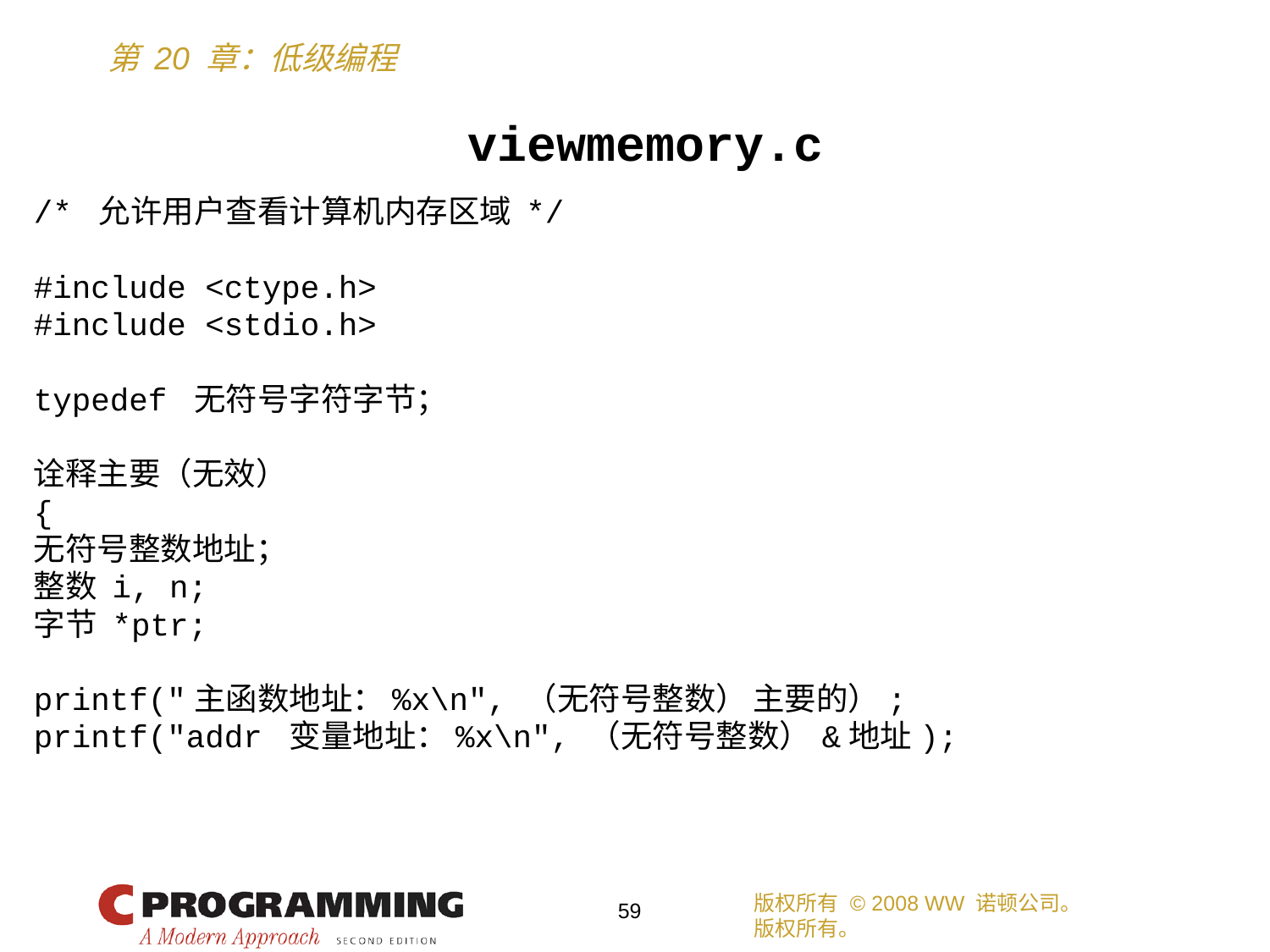

viewmemory.c

/* 允许用户查看计算机内存区域 */

#include <ctype.h>
#include <stdio.h>

typedef 无符号字符字节；

诠释主要（无效）
{
无符号整数地址；
整数 i, n;
字节 *ptr;

printf("主函数地址：%x\n", （无符号整数） 主要的）;
printf("addr 变量地址：%x\n", （无符号整数） &地址);
版权所有 © 2008 WW 诺顿公司。
版权所有。
59